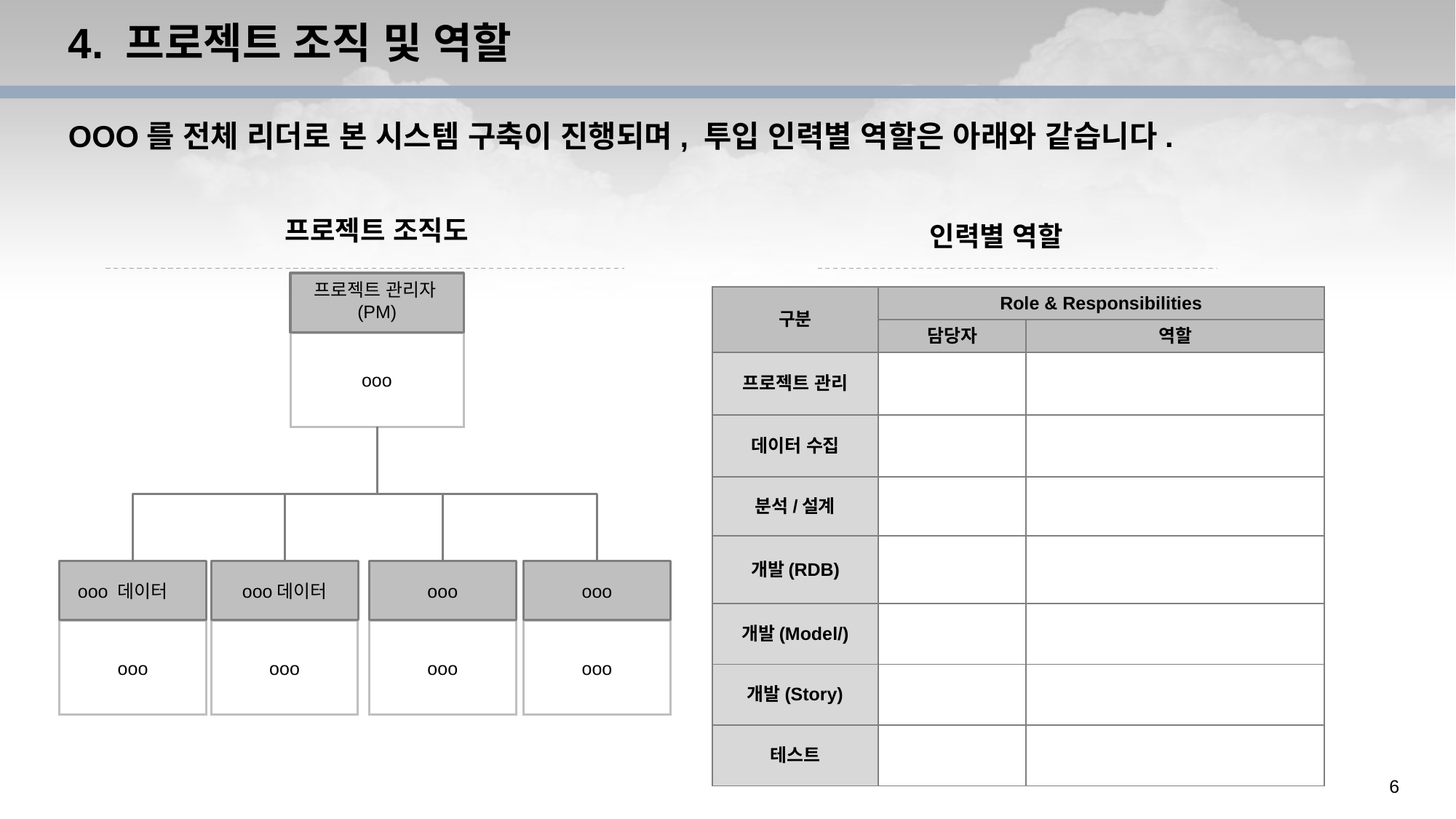

# 4. 프로젝트 조직 및 역할
OOO를 전체 리더로 본 시스템 구축이 진행되며, 투입 인력별 역할은 아래와 같습니다.
프로젝트 조직도
인력별 역할
프로젝트 관리자(PM)
ooo
ooo 데이터
ooo
ooo데이터
ooo
ooo
ooo
ooo
ooo
| 구분 | Role & Responsibilities |  |
| --- | --- | --- |
|  | 담당자 | 역할 |
| 프로젝트 관리 |  |  |
| 데이터 수집 |  |  |
| 분석/설계 |  |  |
| 개발(RDB) |  |  |
| 개발(Model/) |  |  |
| 개발(Story) |  |  |
| 테스트 |  |  |